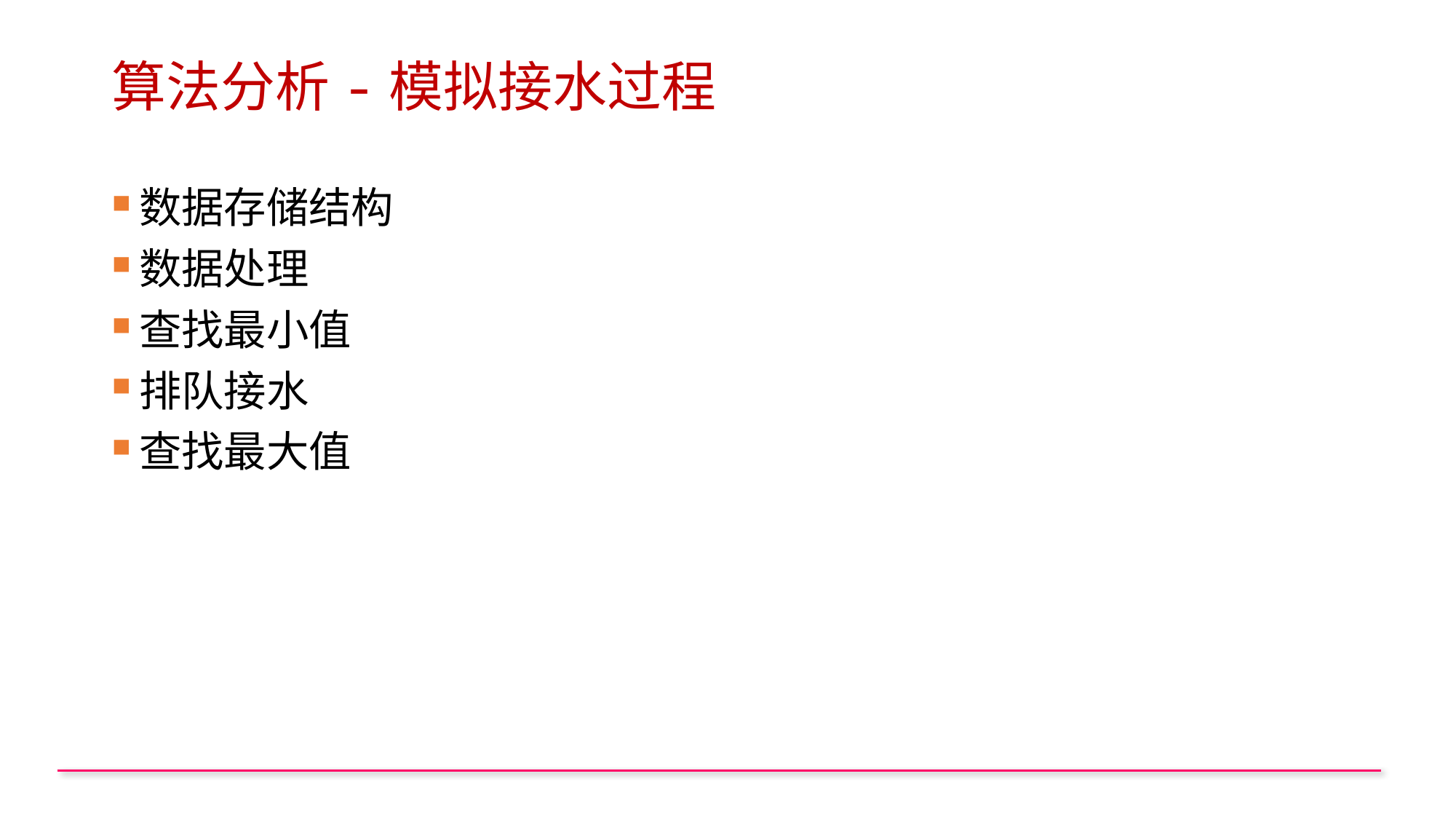

# 算法分析-模拟接水过程
数据存储结构
数据处理
查找最小值
排队接水
查找最大值